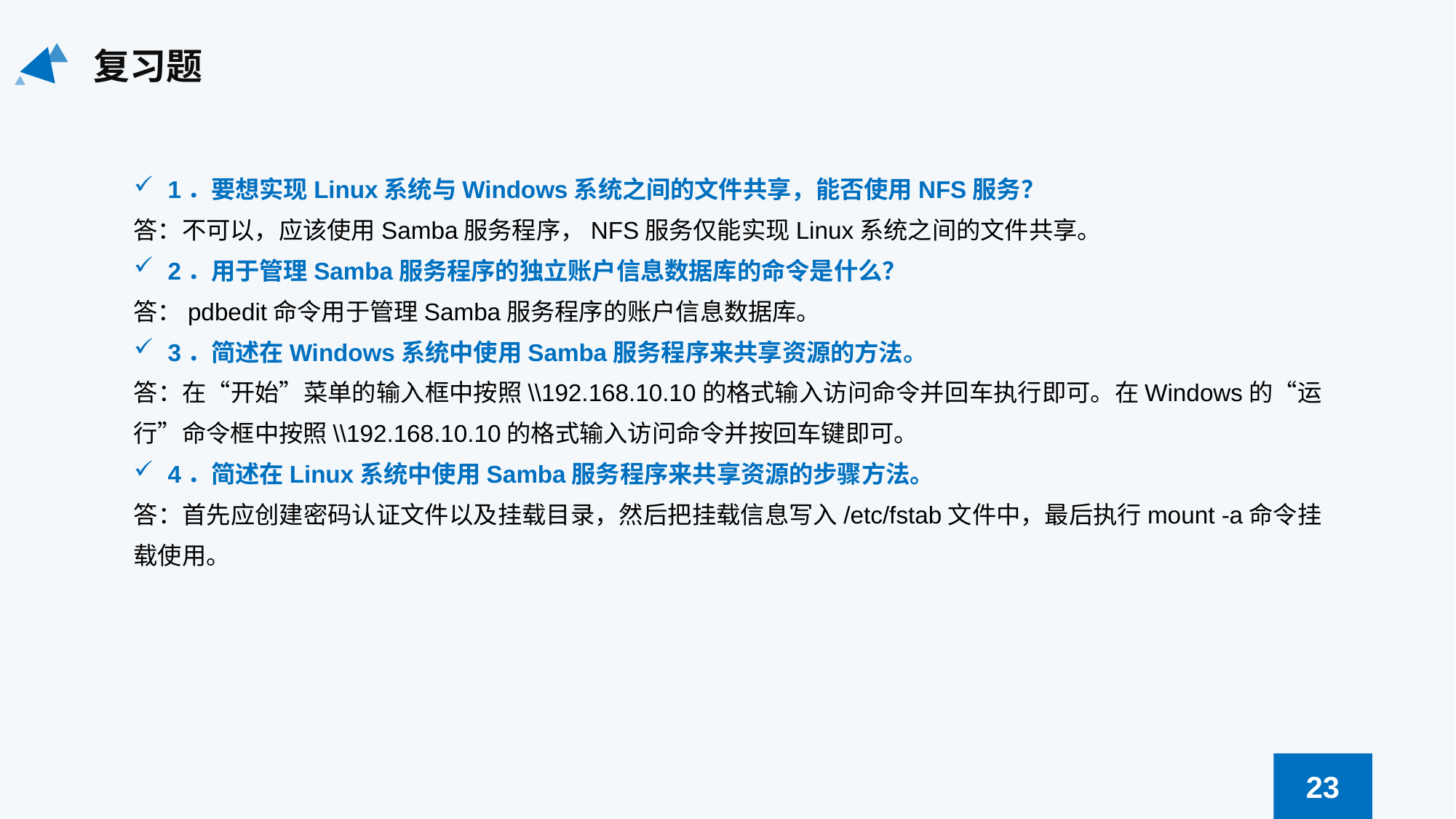

复习题

1．要想实现Linux系统与Windows系统之间的文件共享，能否使用NFS服务？
答：不可以，应该使用Samba服务程序，NFS服务仅能实现Linux系统之间的文件共享。
2．用于管理Samba服务程序的独立账户信息数据库的命令是什么？
答：pdbedit命令用于管理Samba服务程序的账户信息数据库。
3．简述在Windows系统中使用Samba服务程序来共享资源的方法。
答：在“开始”菜单的输入框中按照\\192.168.10.10的格式输入访问命令并回车执行即可。在Windows的“运行”命令框中按照\\192.168.10.10的格式输入访问命令并按回车键即可。
4．简述在Linux系统中使用Samba服务程序来共享资源的步骤方法。
答：首先应创建密码认证文件以及挂载目录，然后把挂载信息写入/etc/fstab文件中，最后执行mount -a命令挂载使用。

23